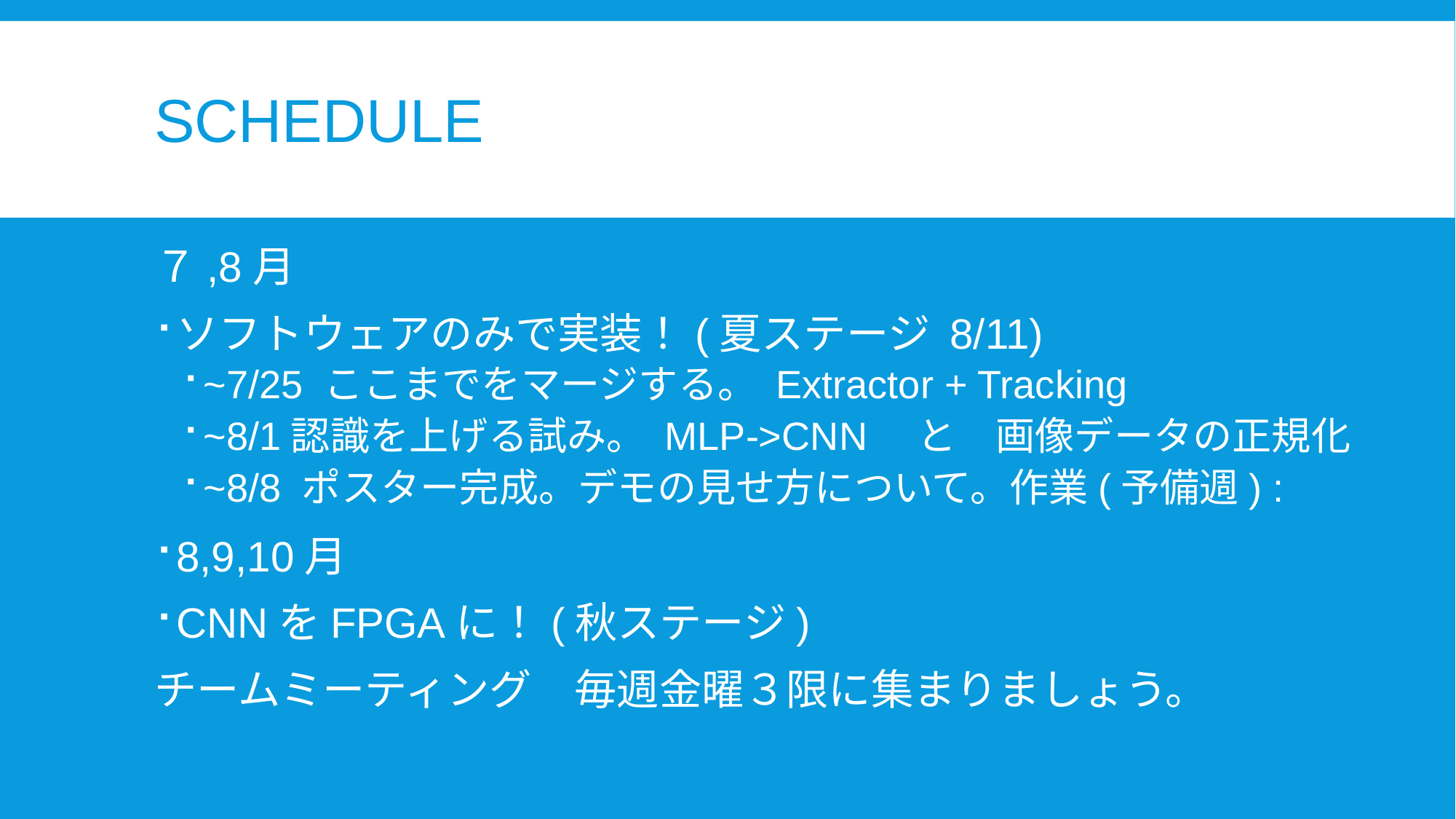

# schedule
７,8月
ソフトウェアのみで実装！(夏ステージ 8/11)
~7/25 ここまでをマージする。 Extractor + Tracking
~8/1認識を上げる試み。 MLP->CNN　と　画像データの正規化
~8/8 ポスター完成。デモの見せ方について。作業(予備週) :
8,9,10月
CNNをFPGAに！(秋ステージ)
チームミーティング　毎週金曜３限に集まりましょう。